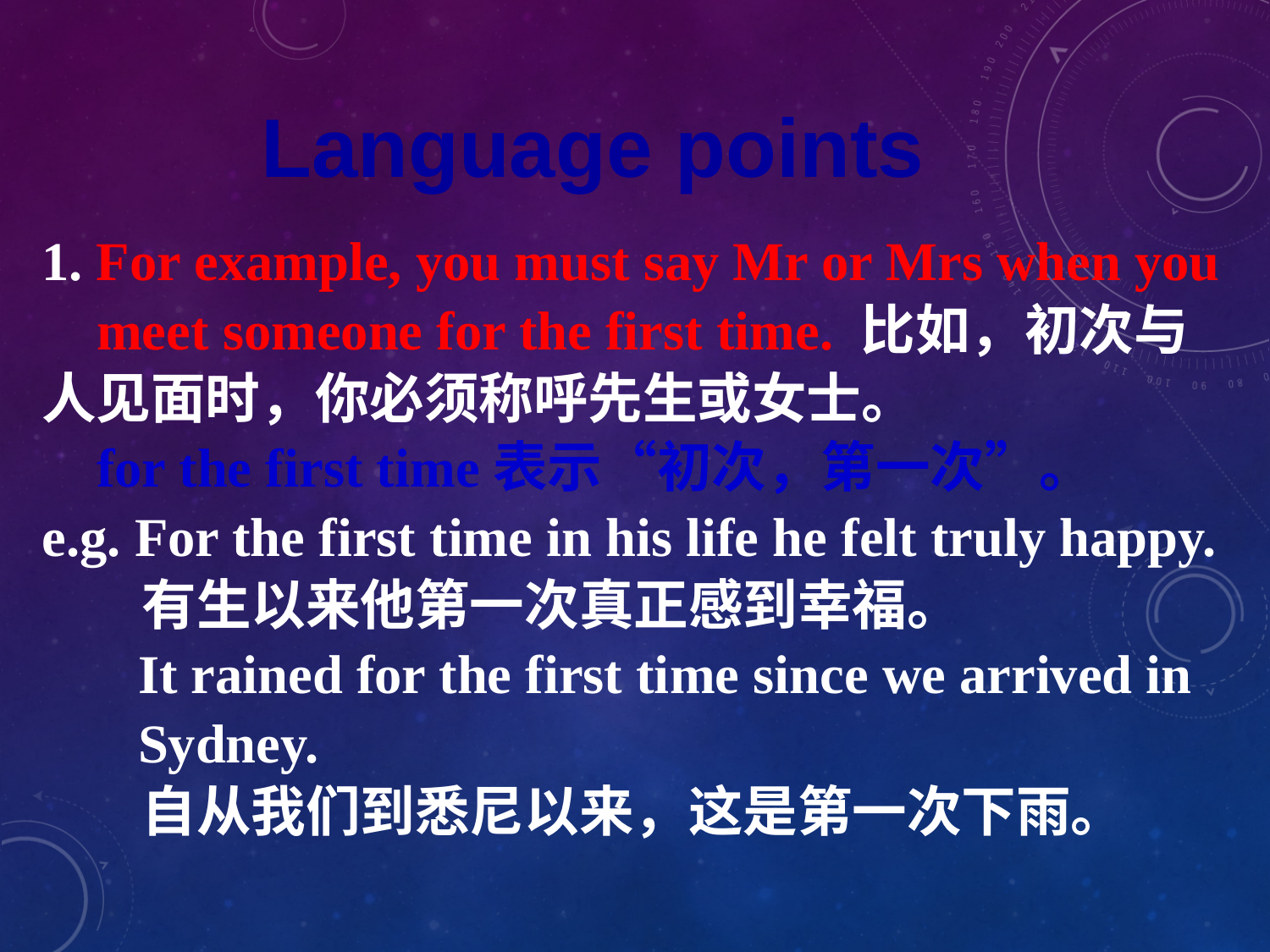

Language points
1. For example, you must say Mr or Mrs when you
    meet someone for the first time. 比如，初次与人见面时，你必须称呼先生或女士。
    for the first time表示“初次，第一次”。
e.g. For the first time in his life he felt truly happy.
       有生以来他第一次真正感到幸福。
       It rained for the first time since we arrived in
       Sydney.
       自从我们到悉尼以来，这是第一次下雨。